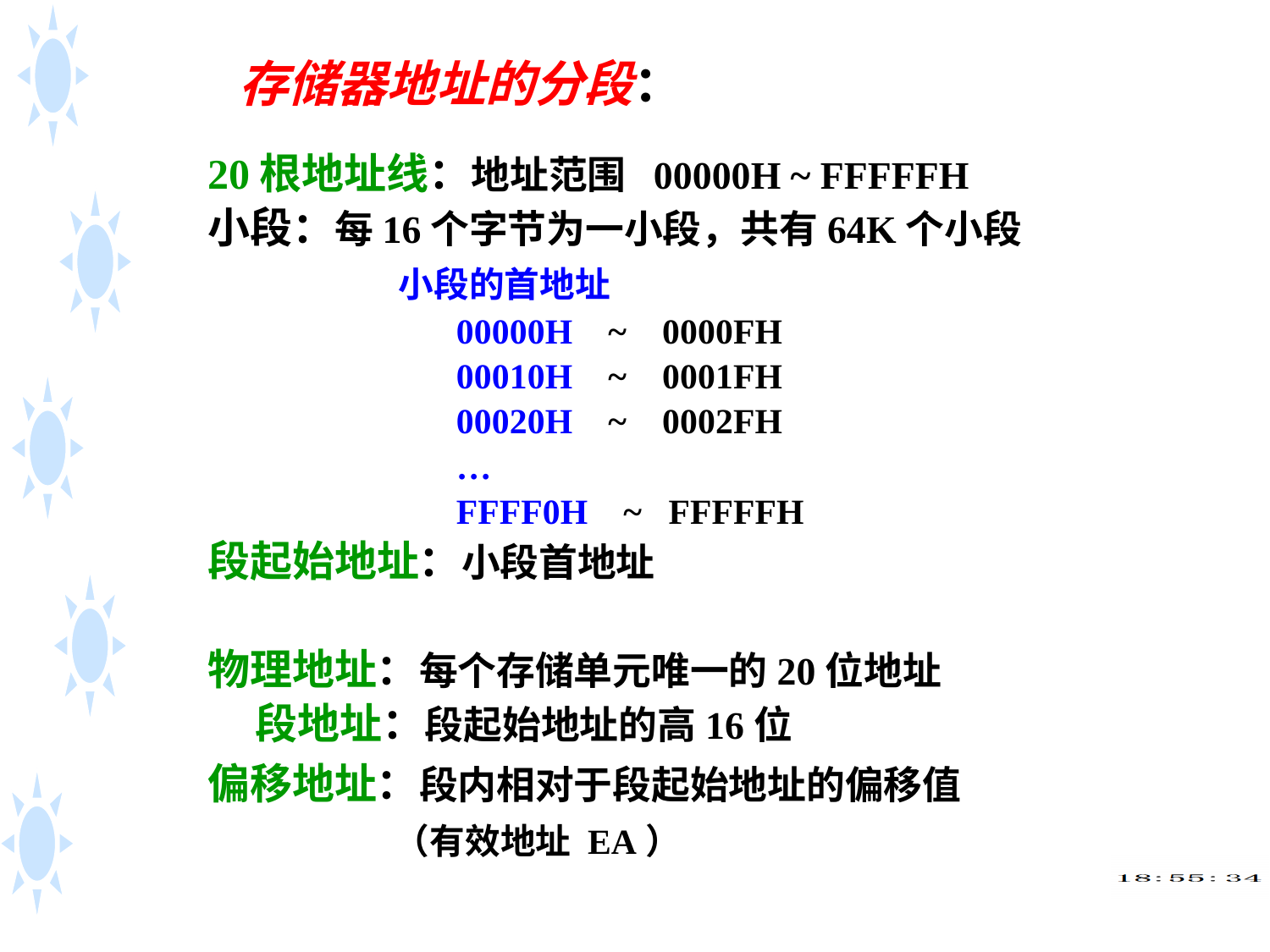

存储器地址的分段：
20根地址线：地址范围  00000H ~ FFFFFH
小段：每16个字节为一小段，共有64K个小段
                   小段的首地址
                            00000H    ~    0000FH
                            00010H    ~    0001FH
                            00020H    ~    0002FH
                            …
                            FFFF0H    ~   FFFFFH
段起始地址：小段首地址

物理地址：每个存储单元唯一的20位地址
    段地址：段起始地址的高16位
偏移地址：段内相对于段起始地址的偏移值
                    （有效地址 EA）